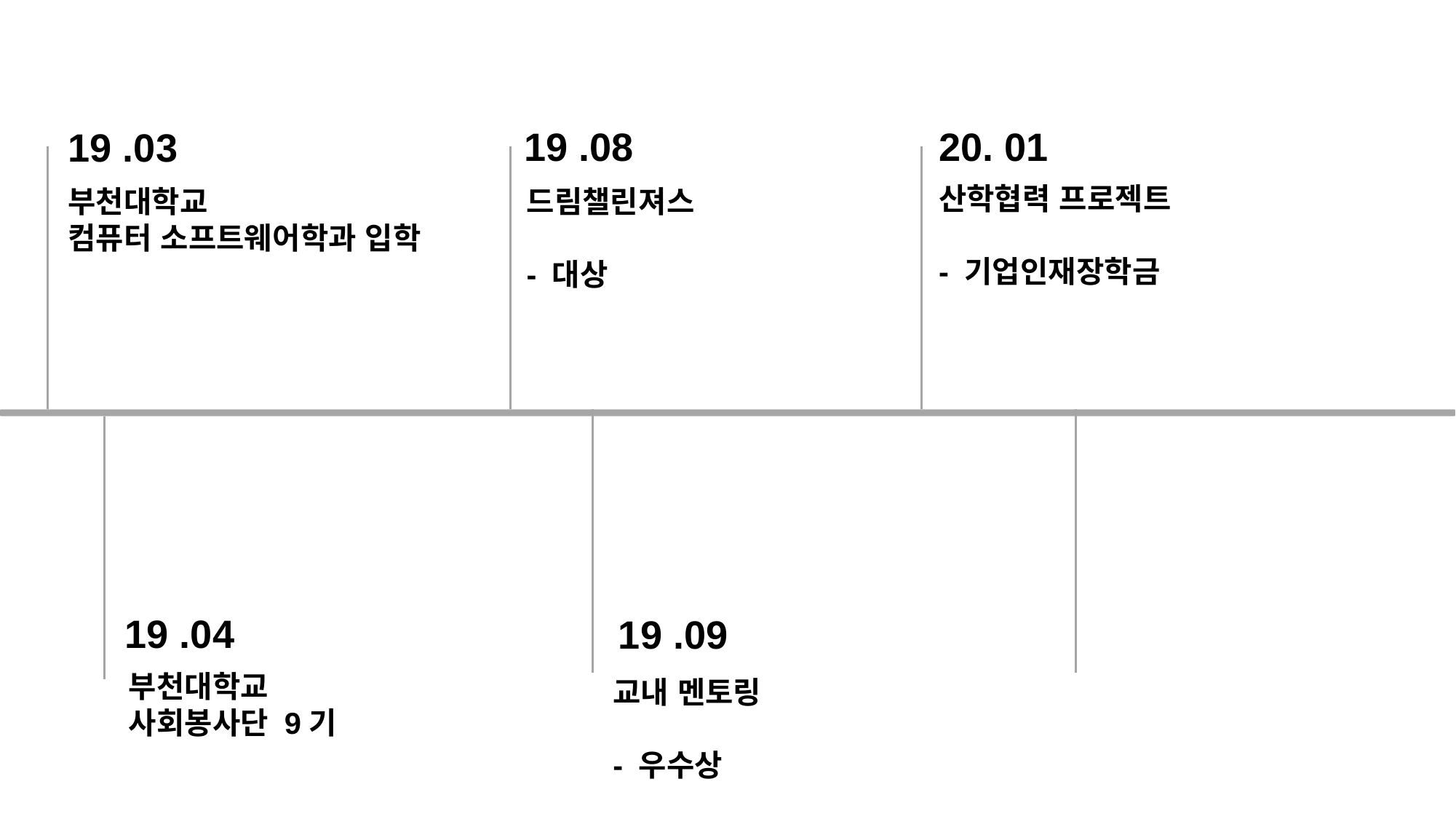

19 .08
20. 01
19 .03
부천대학교
컴퓨터 소프트웨어학과 입학
산학협력 프로젝트
- 기업인재장학금
드림챌린져스
- 대상

19 .04
19 .09
부천대학교
사회봉사단 9기
교내 멘토링
- 우수상